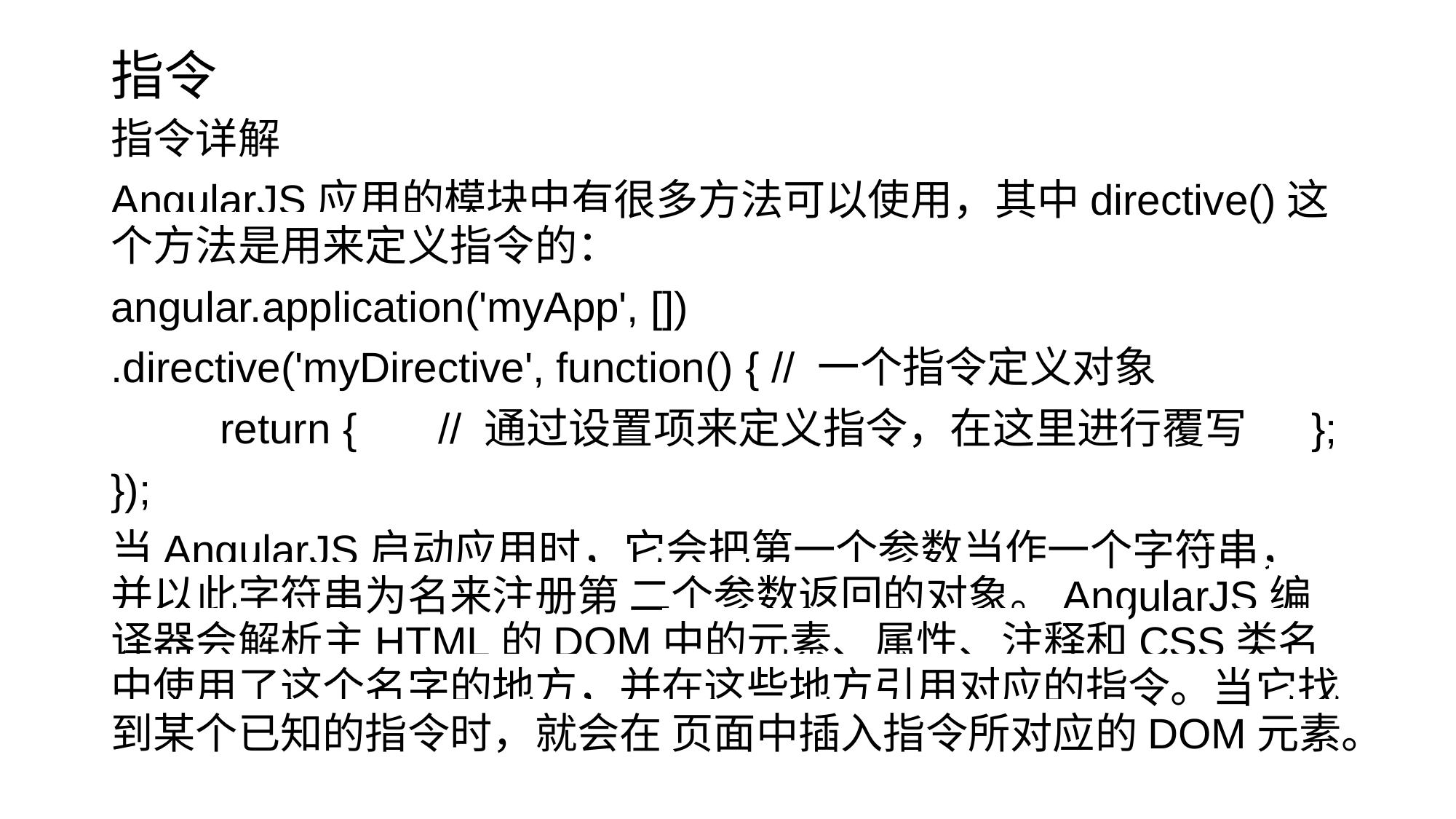

# 指令
指令详解
AngularJS应用的模块中有很多方法可以使用，其中directive()这个方法是用来定义指令的：
angular.application('myApp', [])
.directive('myDirective', function() { // 一个指令定义对象
	return {	// 通过设置项来定义指令，在这里进行覆写 	};
});
当AngularJS启动应用时，它会把第一个参数当作一个字符串，并以此字符串为名来注册第 二个参数返回的对象。AngularJS编译器会解析主HTML的DOM中的元素、属性、注释和CSS类名 中使用了这个名字的地方，并在这些地方引用对应的指令。当它找到某个已知的指令时，就会在 页面中插入指令所对应的DOM元素。